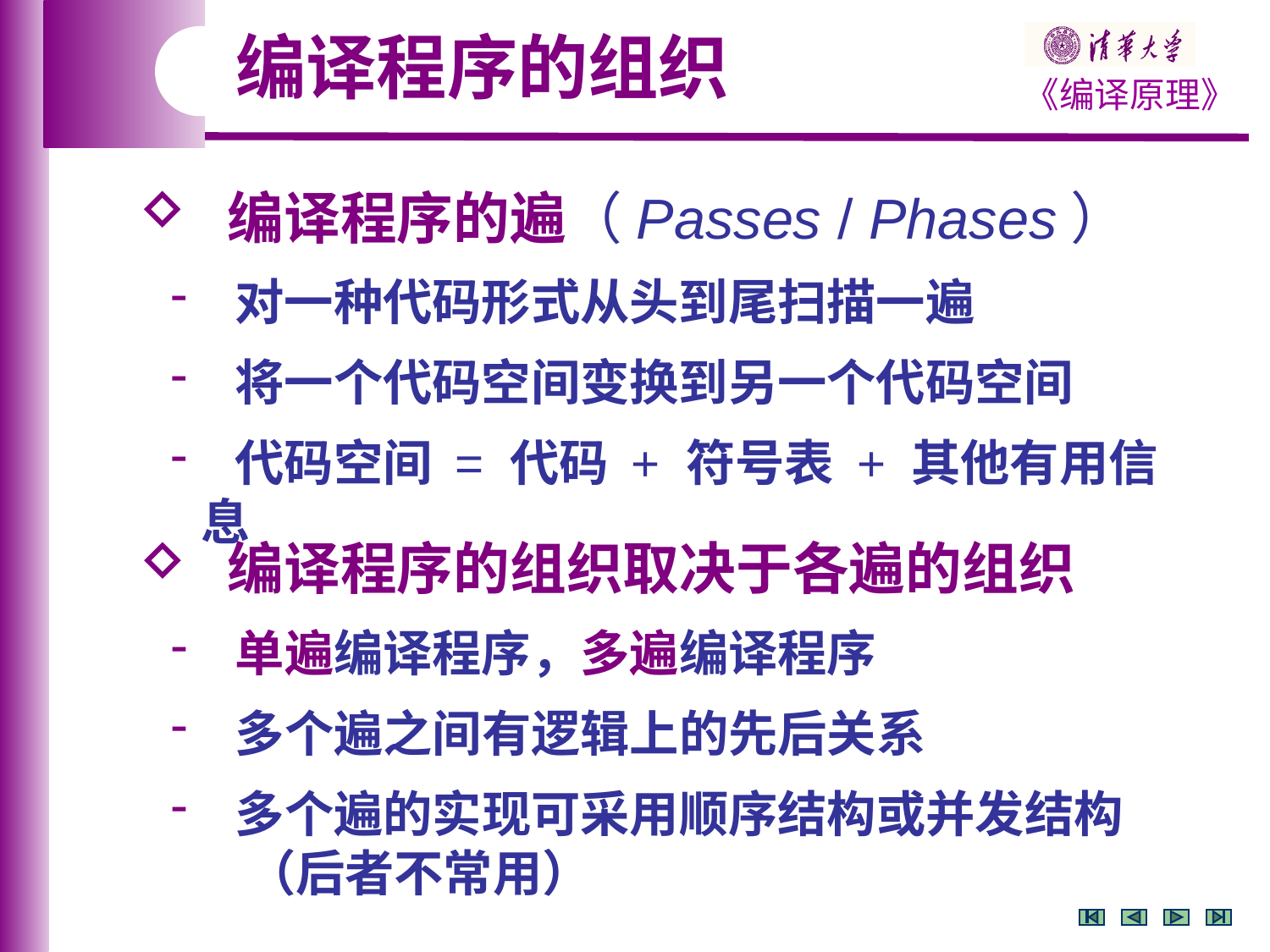

编译程序的组织
  编译程序的遍（Passes / Phases）

  对一种代码形式从头到尾扫描一遍

  将一个代码空间变换到另一个代码空间

  代码空间 = 代码 + 符号表 + 其他有用信息
  编译程序的组织取决于各遍的组织

  单遍编译程序，多遍编译程序

  多个遍之间有逻辑上的先后关系

  多个遍的实现可采用顺序结构或并发结构
   （后者不常用）